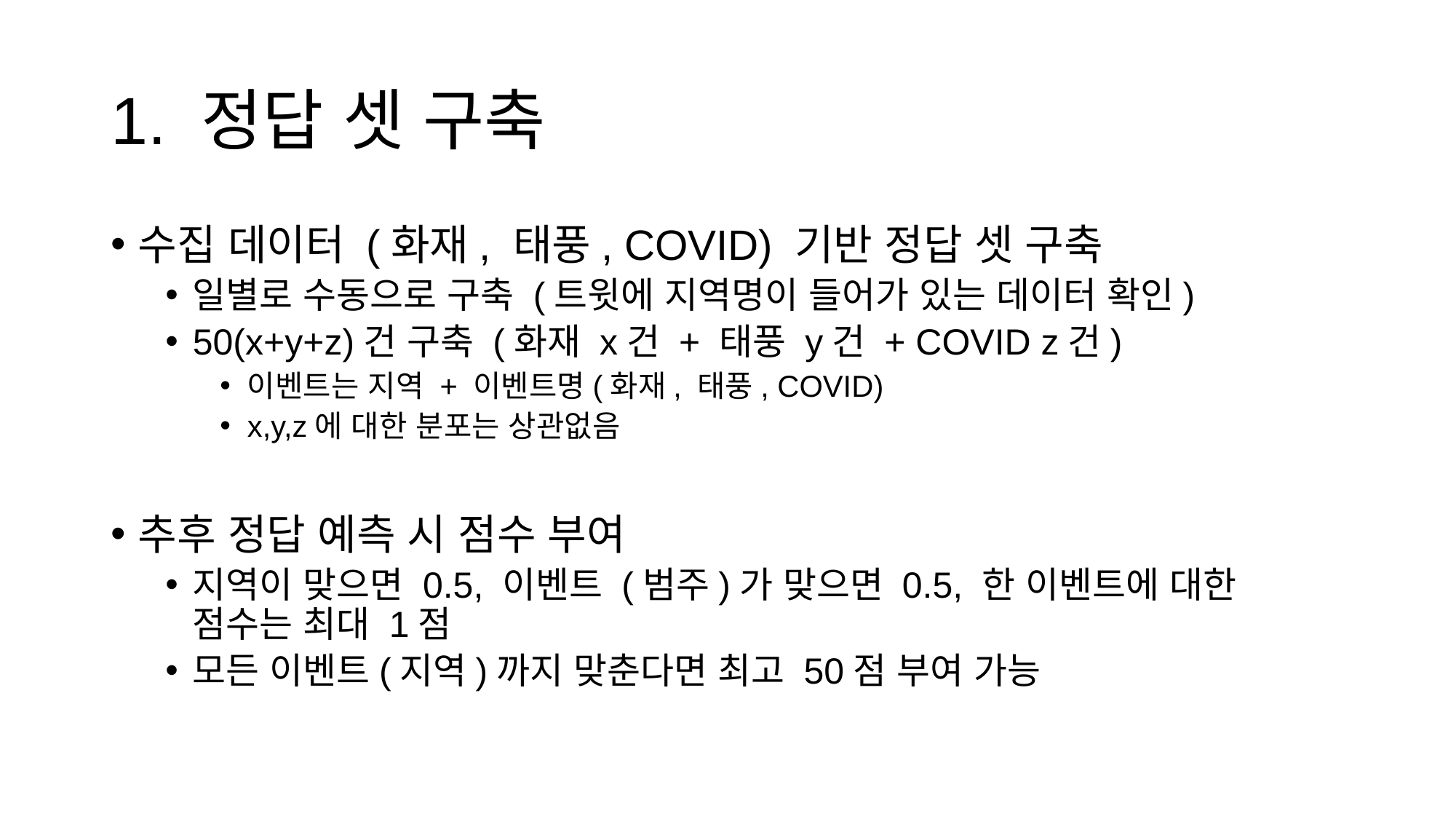

# 1. 정답 셋 구축
수집 데이터 (화재, 태풍, COVID) 기반 정답 셋 구축
일별로 수동으로 구축 (트윗에 지역명이 들어가 있는 데이터 확인)
50(x+y+z)건 구축 (화재 x건 + 태풍 y건 + COVID z건)
이벤트는 지역 + 이벤트명(화재, 태풍, COVID)
x,y,z에 대한 분포는 상관없음

추후 정답 예측 시 점수 부여
지역이 맞으면 0.5, 이벤트 (범주)가 맞으면 0.5, 한 이벤트에 대한 점수는 최대 1점
모든 이벤트(지역)까지 맞춘다면 최고 50점 부여 가능